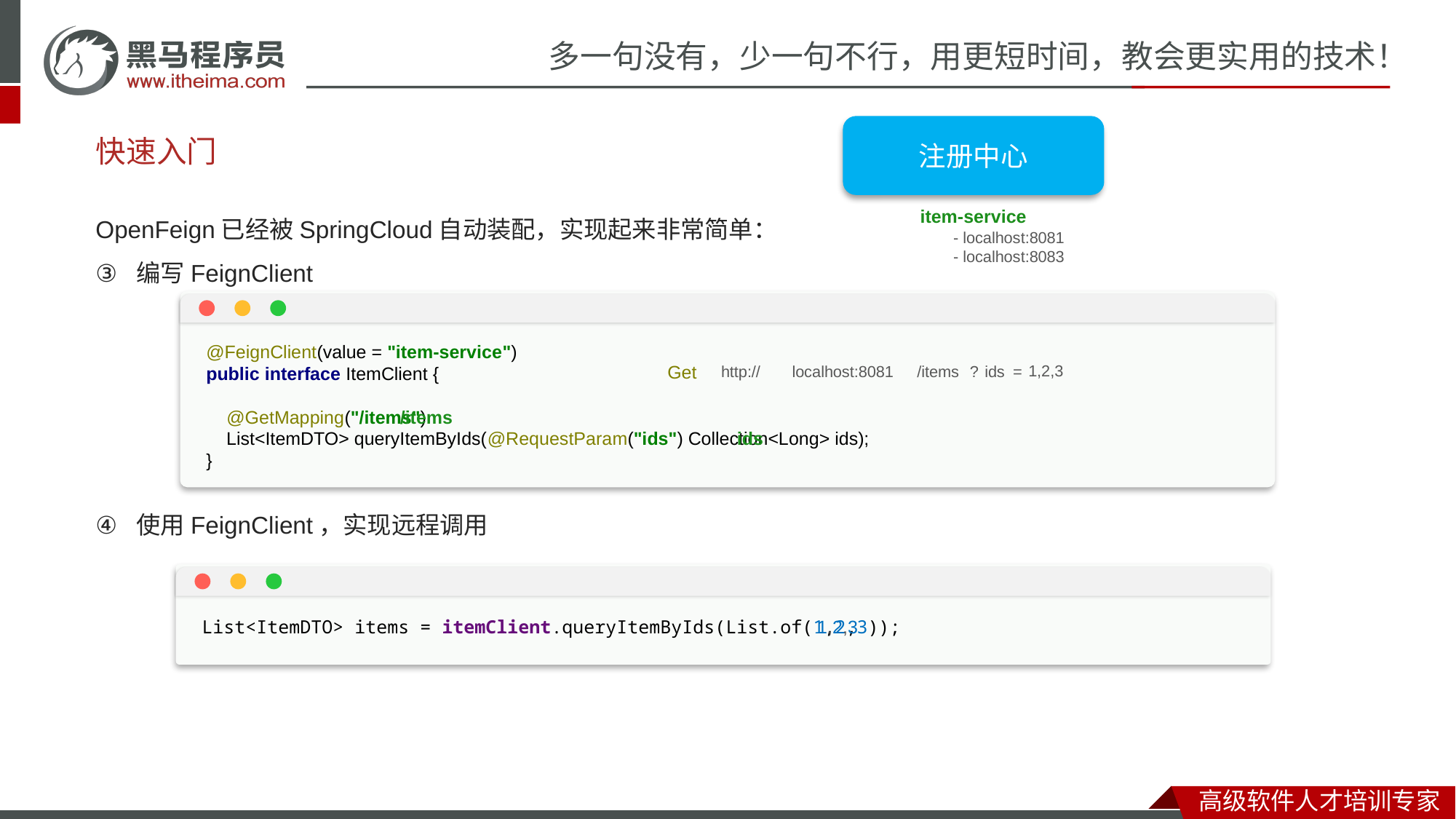

注册中心
# 快速入门
OpenFeign已经被SpringCloud自动装配，实现起来非常简单：

item-service
- localhost:8081
- localhost:8083
引入依赖，包括OpenFeign和负载均衡组件SpringCloudLoadBalancer

通过@EnableFeignClients注解，启用OpenFeign功能

编写FeignClient

使用FeignClient，实现远程调用

<!--OpenFeign-->
<dependency>
    <groupId>org.springframework.cloud</groupId>
    <artifactId>spring-cloud-starter-openfeign</artifactId>
</dependency>
<!--负载均衡-->
<dependency>
    <groupId>org.springframework.cloud</groupId>
    <artifactId>spring-cloud-starter-loadbalancer</artifactId>
</dependency>

@FeignClient(value = "item-service")
public interface ItemClient {
    @GetMapping("/items")
    List<ItemDTO> queryItemByIds(@RequestParam("ids") Collection<Long> ids);
}
Get
1,2,3
http://
localhost:8081
/items
?
ids
=
/items
ids

List<ItemDTO> items = itemClient.queryItemByIds(List.of(1,2,3));
1,2,3

@EnableFeignClients
@SpringBootApplication
public class CartApplication { // ... 略 }